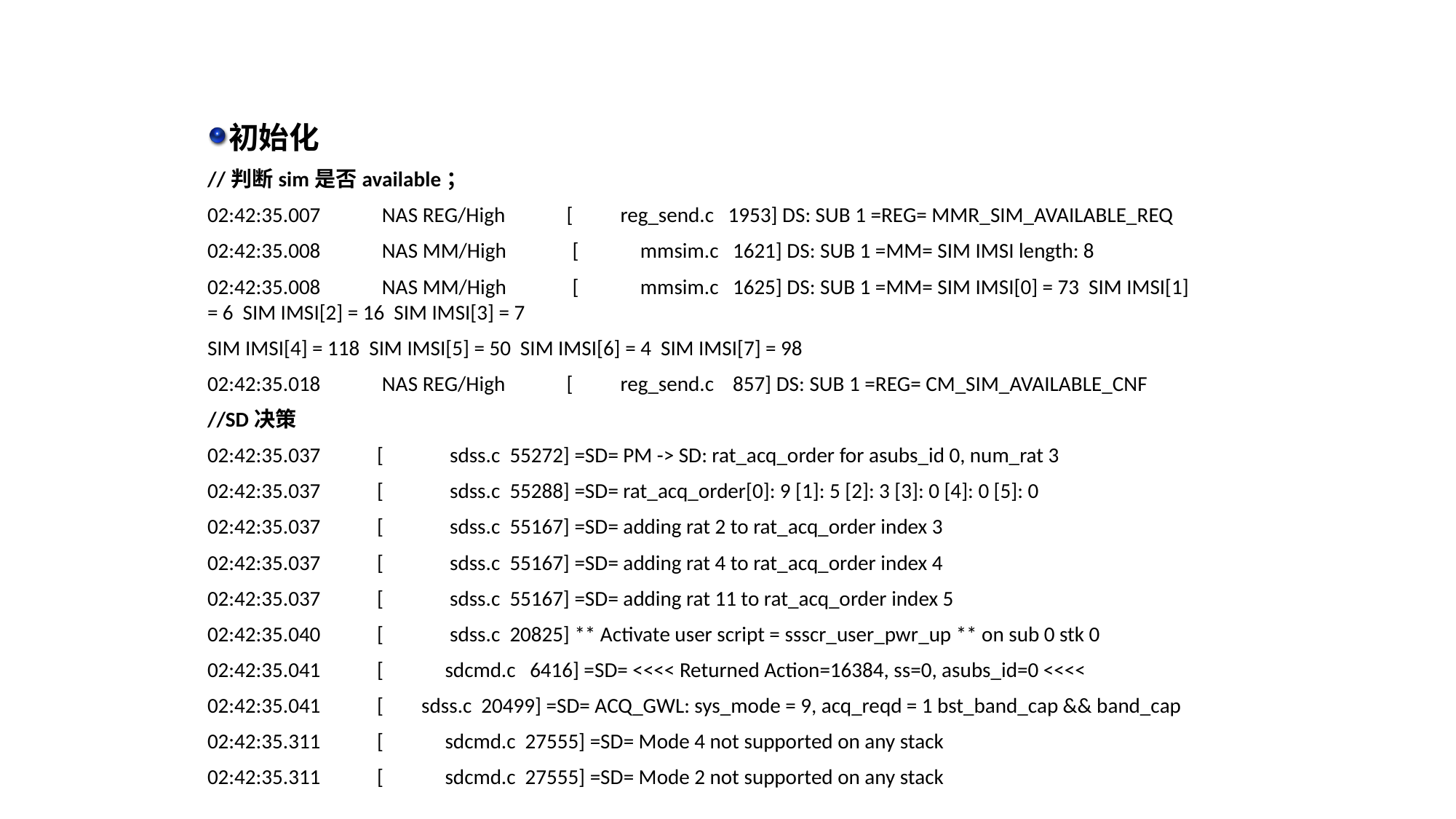

初始化
//判断sim是否available；
02:42:35.007             NAS REG/High             [          reg_send.c   1953] DS: SUB 1 =REG= MMR_SIM_AVAILABLE_REQ
02:42:35.008             NAS MM/High              [             mmsim.c   1621] DS: SUB 1 =MM= SIM IMSI length: 8
02:42:35.008             NAS MM/High              [             mmsim.c   1625] DS: SUB 1 =MM= SIM IMSI[0] = 73  SIM IMSI[1] = 6  SIM IMSI[2] = 16  SIM IMSI[3] = 7
SIM IMSI[4] = 118  SIM IMSI[5] = 50  SIM IMSI[6] = 4  SIM IMSI[7] = 98
02:42:35.018             NAS REG/High             [          reg_send.c    857] DS: SUB 1 =REG= CM_SIM_AVAILABLE_CNF
//SD决策
02:42:35.037            [              sdss.c  55272] =SD= PM -> SD: rat_acq_order for asubs_id 0, num_rat 3
02:42:35.037            [              sdss.c  55288] =SD= rat_acq_order[0]: 9 [1]: 5 [2]: 3 [3]: 0 [4]: 0 [5]: 0
02:42:35.037            [              sdss.c  55167] =SD= adding rat 2 to rat_acq_order index 3
02:42:35.037            [              sdss.c  55167] =SD= adding rat 4 to rat_acq_order index 4
02:42:35.037            [              sdss.c  55167] =SD= adding rat 11 to rat_acq_order index 5
02:42:35.040            [              sdss.c  20825] ** Activate user script = ssscr_user_pwr_up ** on sub 0 stk 0
02:42:35.041            [             sdcmd.c   6416] =SD= <<<< Returned Action=16384, ss=0, asubs_id=0 <<<<
02:42:35.041            [        sdss.c  20499] =SD= ACQ_GWL: sys_mode = 9, acq_reqd = 1 bst_band_cap && band_cap
02:42:35.311            [             sdcmd.c  27555] =SD= Mode 4 not supported on any stack
02:42:35.311            [             sdcmd.c  27555] =SD= Mode 2 not supported on any stack